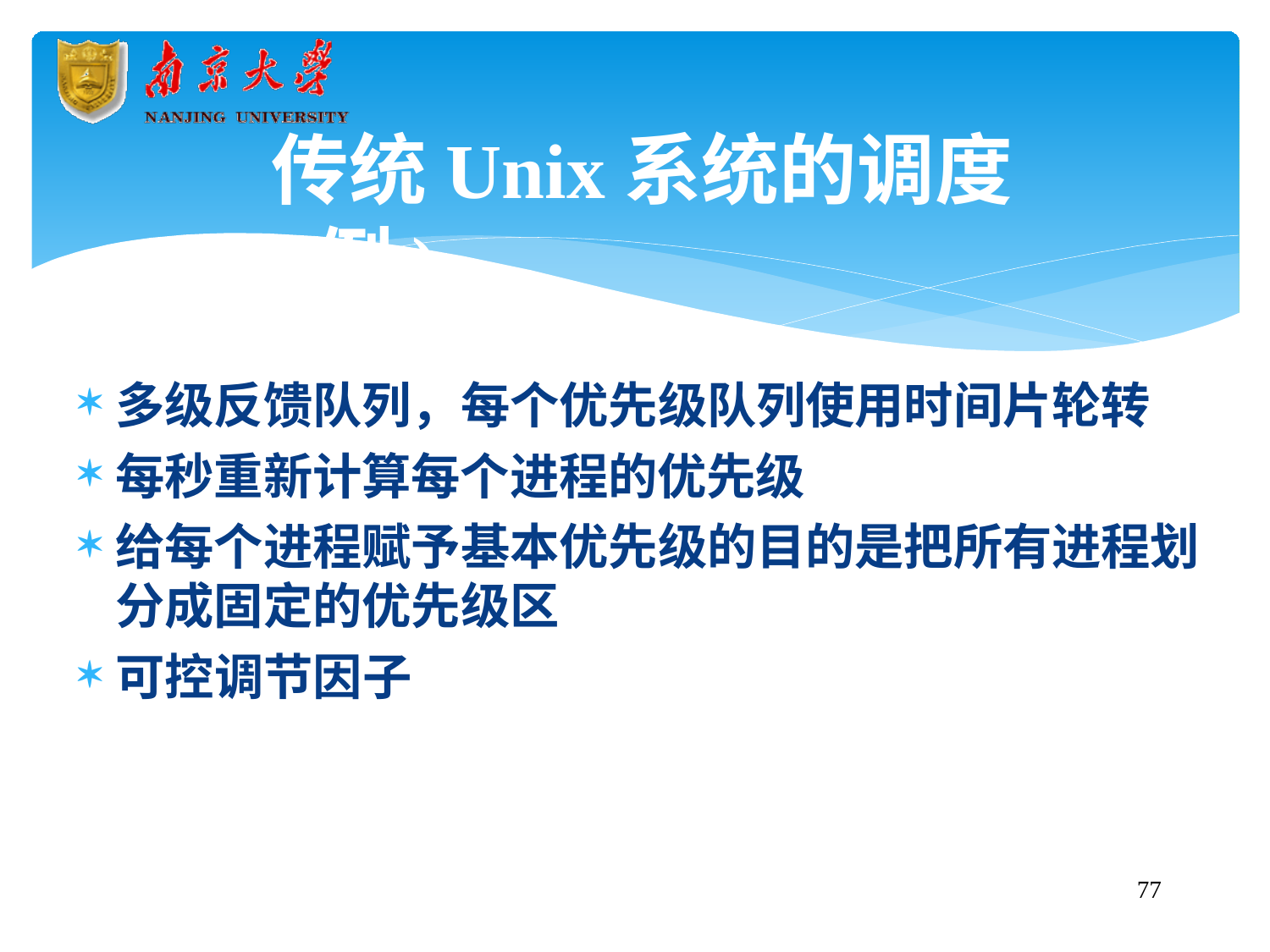

# 传统Unix系统的调度(例)
多级反馈队列，每个优先级队列使用时间片轮转
每秒重新计算每个进程的优先级
给每个进程赋予基本优先级的目的是把所有进程划 分成固定的优先级区
可控调节因子
77